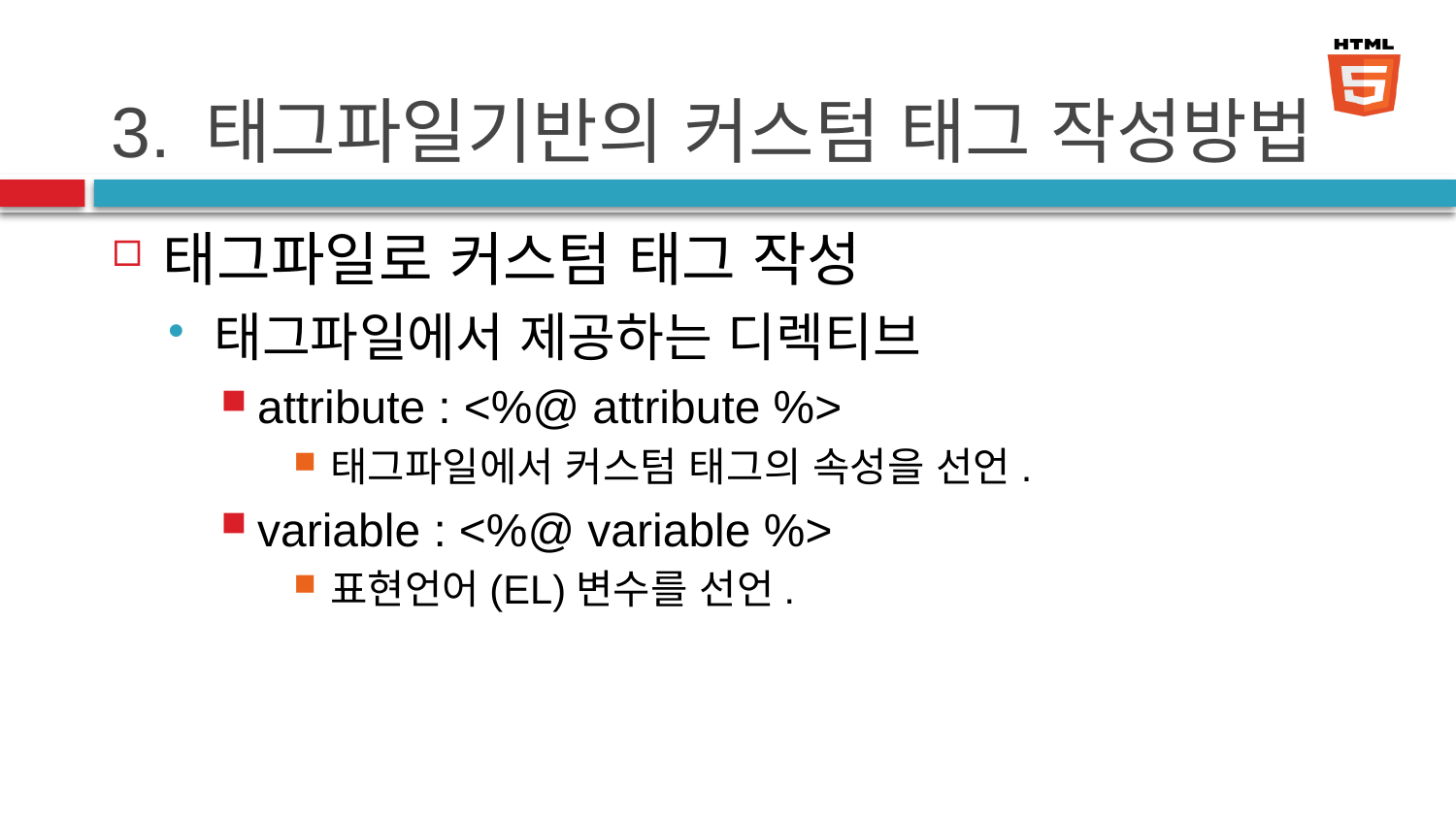

# 3. 태그파일기반의 커스텀 태그 작성방법
태그파일로 커스텀 태그 작성
태그파일에서 제공하는 디렉티브
attribute : <%@ attribute %>
태그파일에서 커스텀 태그의 속성을 선언.
variable : <%@ variable %>
표현언어(EL)변수를 선언.